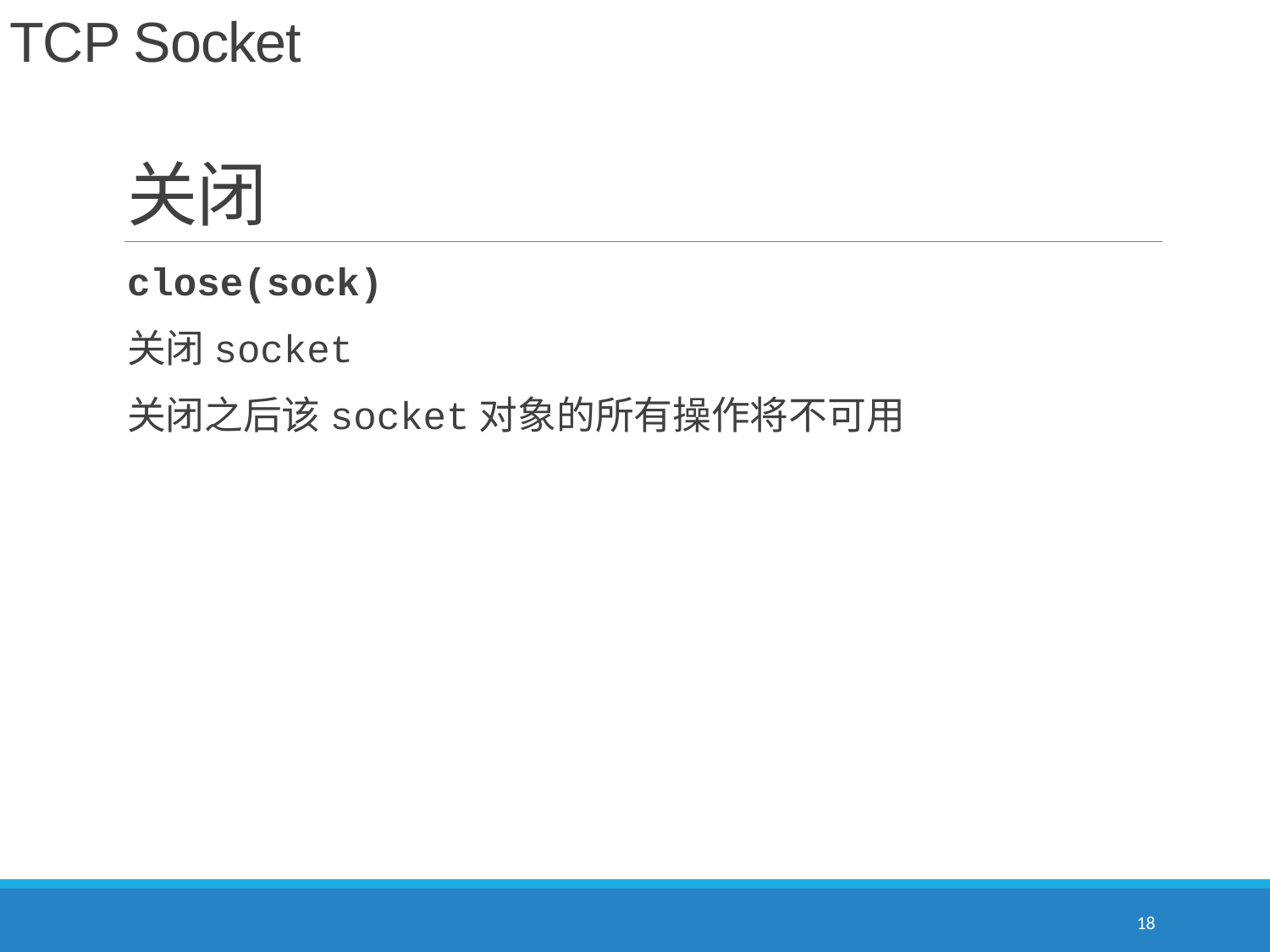

TCP Socket
# 关闭
close(sock)
关闭socket
关闭之后该socket对象的所有操作将不可用

18